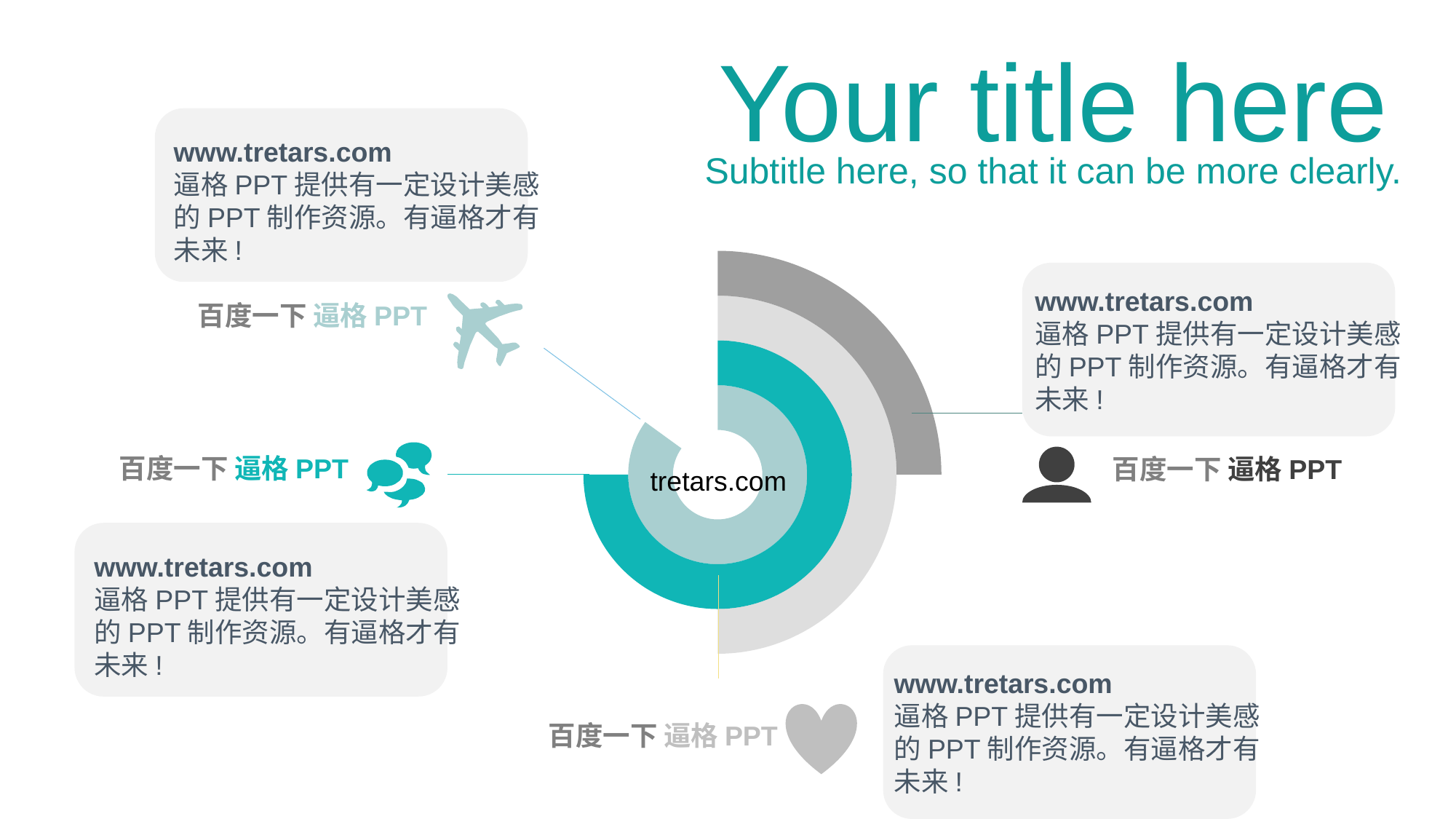

Your title here

www.tretars.com
逼格PPT提供有一定设计美感的PPT制作资源。有逼格才有未来!
Subtitle here, so that it can be more clearly.

### Chart

| Category | 项目2 | 项目3 | 项目4 | 项目5 |
|---|---|---|---|---|
| 市场份额 | 0.85 | 0.75 | 0.5 | 0.25 |
| 辅助列 | 0.15000000000000002 | 0.25 | 0.5 | 0.75 |
www.tretars.com
逼格PPT提供有一定设计美感的PPT制作资源。有逼格才有未来!
百度一下 逼格PPT

百度一下 逼格PPT

百度一下 逼格PPT
tretars.com

www.tretars.com
逼格PPT提供有一定设计美感的PPT制作资源。有逼格才有未来!

www.tretars.com
逼格PPT提供有一定设计美感的PPT制作资源。有逼格才有未来!

百度一下 逼格PPT